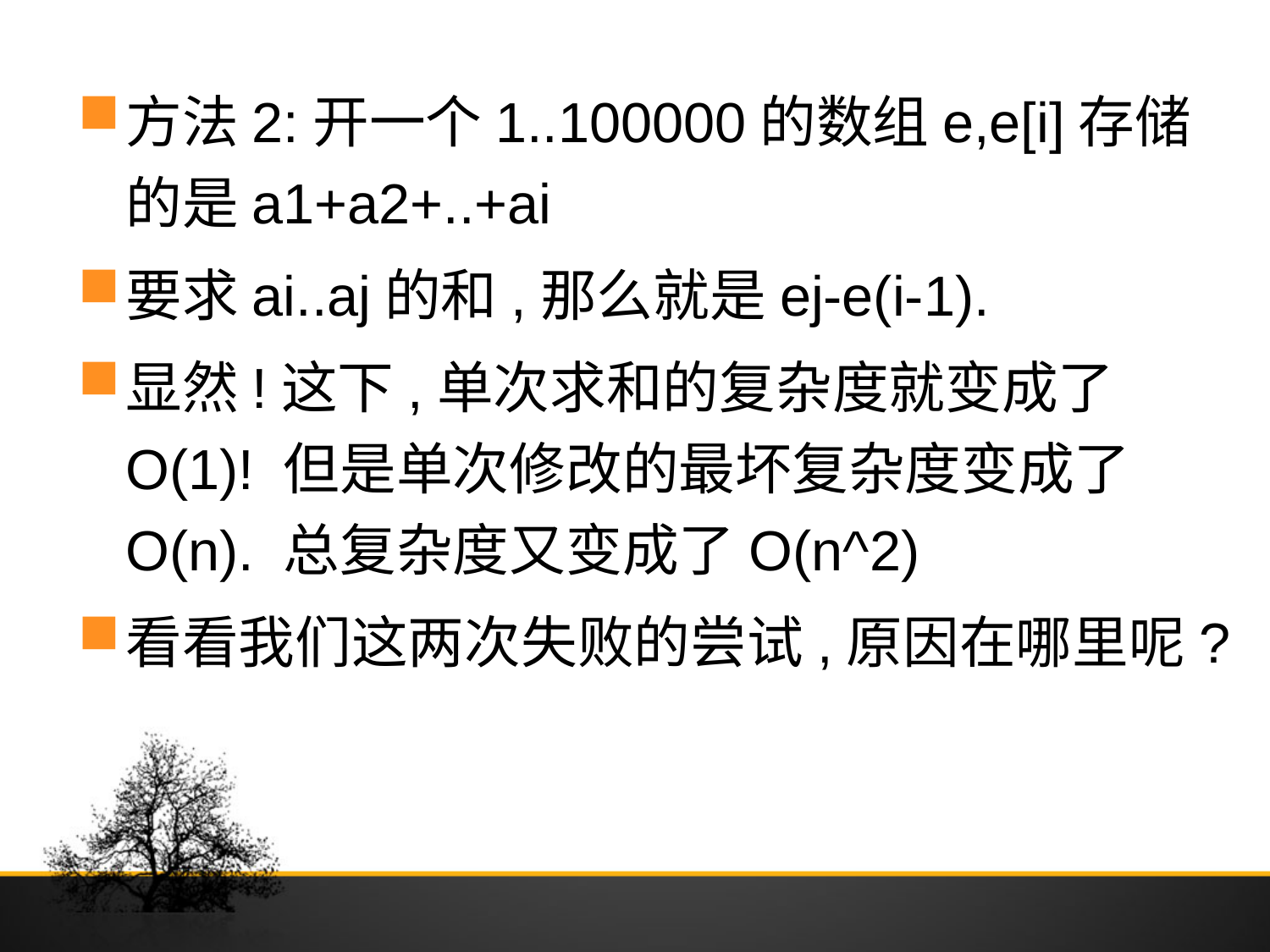

方法2:开一个1..100000的数组e,e[i]存储的是a1+a2+..+ai
要求ai..aj的和,那么就是ej-e(i-1).
显然!这下,单次求和的复杂度就变成了O(1)! 但是单次修改的最坏复杂度变成了O(n). 总复杂度又变成了O(n^2)
看看我们这两次失败的尝试,原因在哪里呢?